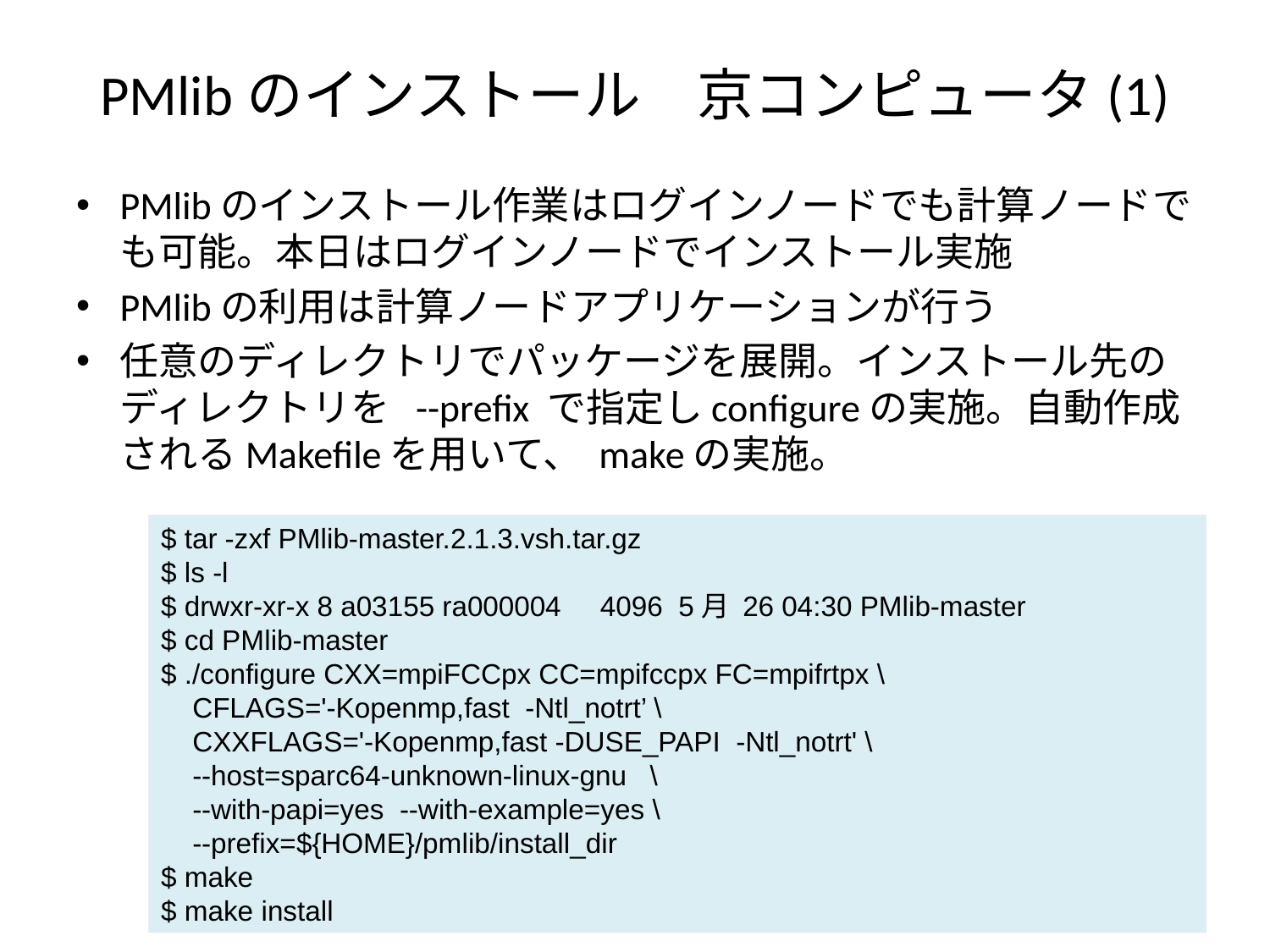

# PMlibのインストール　京コンピュータ(1)
PMlibのインストール作業はログインノードでも計算ノードでも可能。本日はログインノードでインストール実施
PMlibの利用は計算ノードアプリケーションが行う
任意のディレクトリでパッケージを展開。インストール先のディレクトリを  --prefix で指定しconfigureの実施。自動作成されるMakefileを用いて、 makeの実施。
$ tar -zxf PMlib-master.2.1.3.vsh.tar.gz
$ ls -l
$ drwxr-xr-x 8 a03155 ra000004     4096  5月 26 04:30 PMlib-master
$ cd PMlib-master
$ ./configure CXX=mpiFCCpx CC=mpifccpx FC=mpifrtpx \
    CFLAGS='-Kopenmp,fast  -Ntl_notrt’ \
    CXXFLAGS='-Kopenmp,fast -DUSE_PAPI  -Ntl_notrt' \
    --host=sparc64-unknown-linux-gnu   \
    --with-papi=yes  --with-example=yes \
    --prefix=${HOME}/pmlib/install_dir
$ make
$ make install